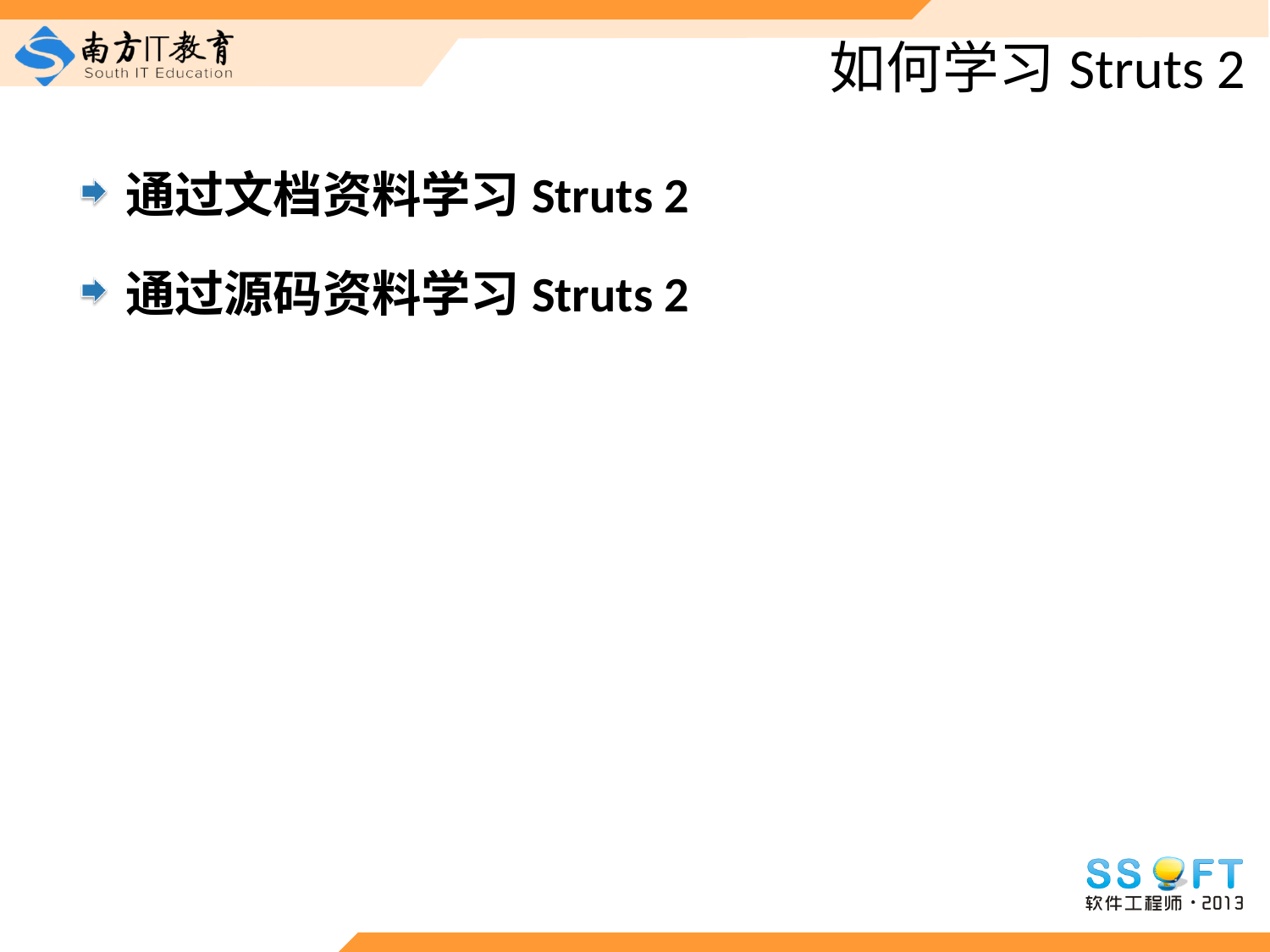

# 如何学习Struts 2
通过文档资料学习Struts 2
通过源码资料学习Struts 2